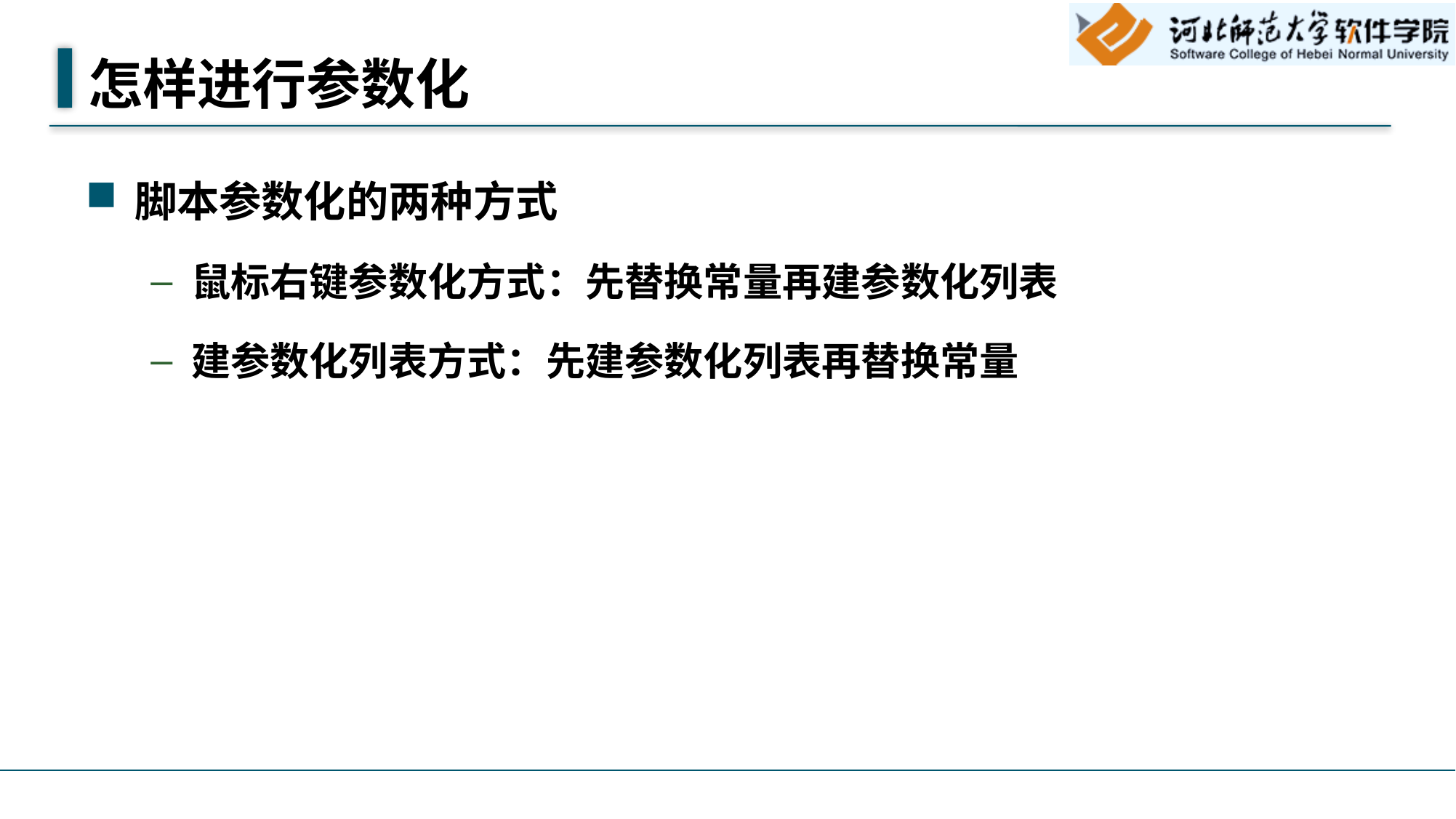

# 怎样进行参数化
脚本参数化的两种方式
鼠标右键参数化方式：先替换常量再建参数化列表
建参数化列表方式：先建参数化列表再替换常量